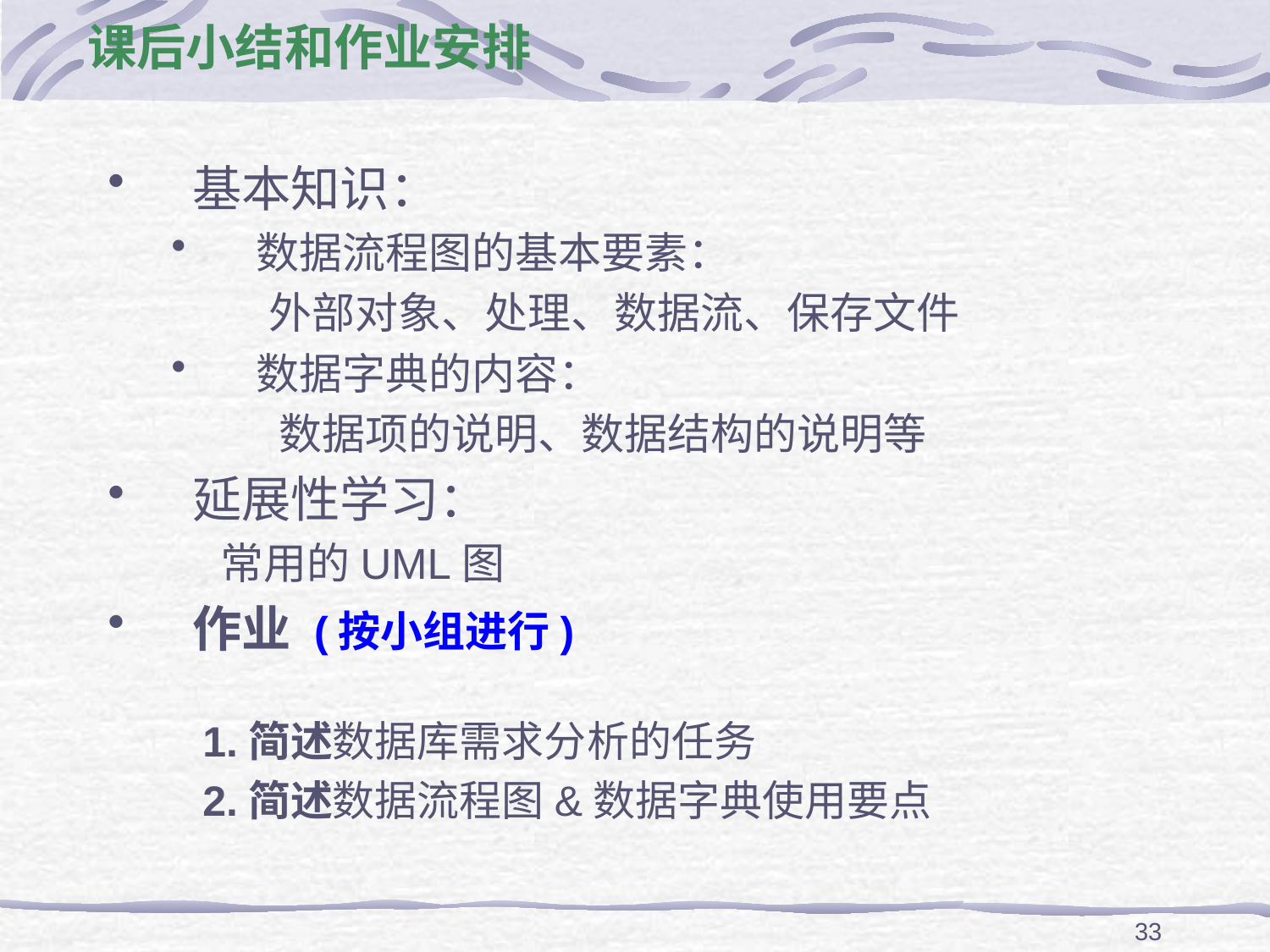

课后小结和作业安排
基本知识：
数据流程图的基本要素：
         外部对象、处理、数据流、保存文件
数据字典的内容：
          数据项的说明、数据结构的说明等
延展性学习：
    常用的UML图
作业 (按小组进行)

        1.简述数据库需求分析的任务
        2.简述数据流程图&数据字典使用要点

33